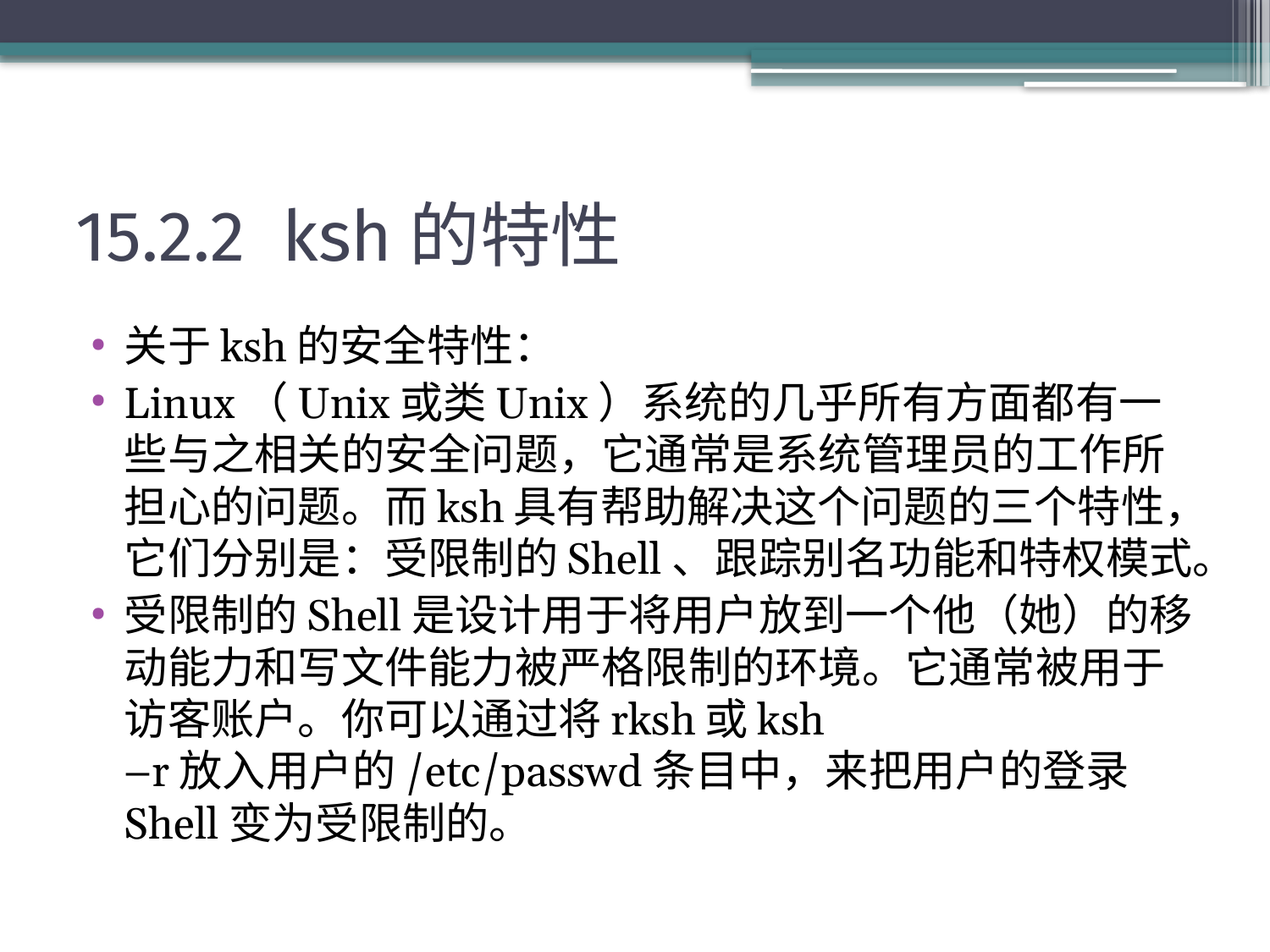

# 15.2.2  ksh的特性
关于ksh的安全特性：
Linux（Unix或类Unix）系统的几乎所有方面都有一些与之相关的安全问题，它通常是系统管理员的工作所担心的问题。而ksh具有帮助解决这个问题的三个特性，它们分别是：受限制的Shell、跟踪别名功能和特权模式。
受限制的Shell是设计用于将用户放到一个他（她）的移动能力和写文件能力被严格限制的环境。它通常被用于访客账户。你可以通过将rksh或ksh –r放入用户的/etc/passwd条目中，来把用户的登录Shell变为受限制的。